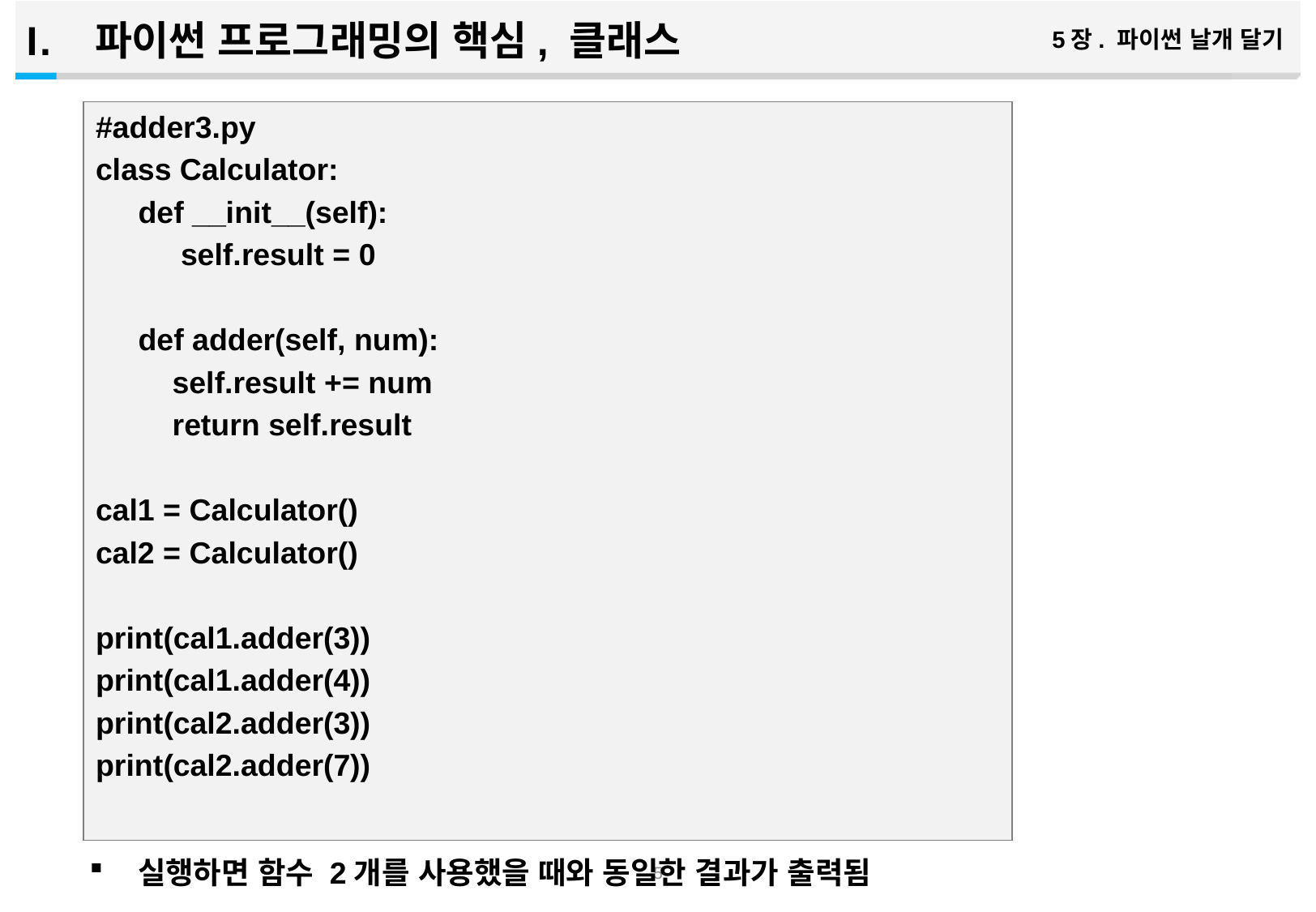

파이썬 프로그래밍의 핵심, 클래스
5장. 파이썬 날개 달기

실행하면 함수 2개를 사용했을 때와 동일한 결과가 출력됨
#adder3.py
class Calculator:
     def __init__(self):
          self.result = 0

     def adder(self, num):
         self.result += num
         return self.result

cal1 = Calculator()
cal2 = Calculator()

print(cal1.adder(3))
print(cal1.adder(4))
print(cal2.adder(3))
print(cal2.adder(7))

5